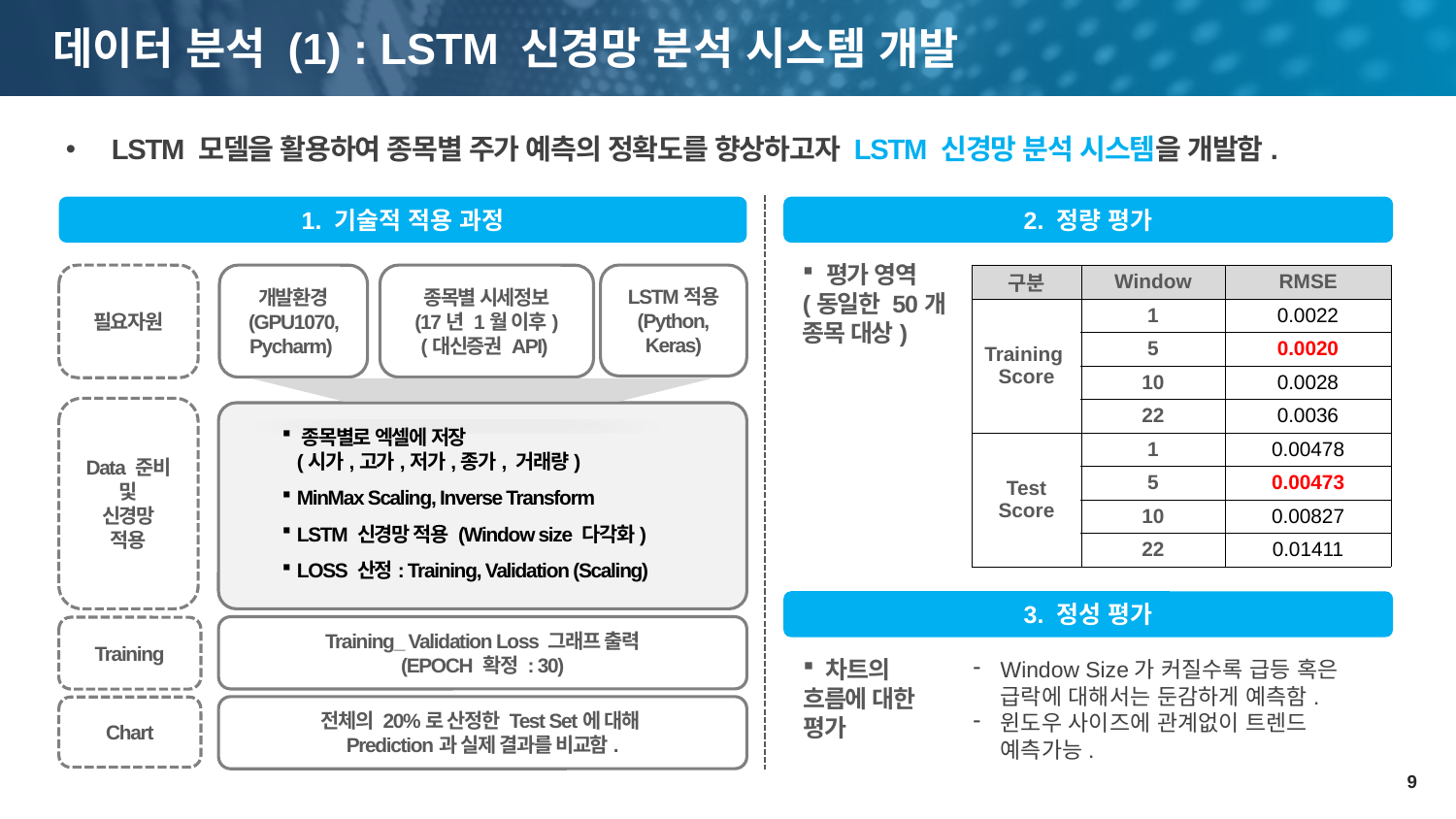

# 데이터 분석 (1) : LSTM 신경망 분석 시스템 개발
LSTM 모델을 활용하여 종목별 주가 예측의 정확도를 향상하고자 LSTM 신경망 분석 시스템을 개발함.
1. 기술적 적용 과정
2. 정량 평가
 평가 영역 (동일한 50개 종목 대상)
종목별 시세정보
(17년 1월 이후)
(대신증권 API)
LSTM적용
(Python,
Keras)
필요자원
개발환경
(GPU1070, Pycharm)
| 구분 | Window | RMSE |
| --- | --- | --- |
| Training Score | 1 | 0.0022 |
|  | 5 | 0.0020 |
|  | 10 | 0.0028 |
|  | 22 | 0.0036 |
| Test Score | 1 | 0.00478 |
|  | 5 | 0.00473 |
|  | 10 | 0.00827 |
|  | 22 | 0.01411 |

Data 준비
및
신경망
적용

 종목별로 엑셀에 저장
  (시가,고가,저가,종가, 거래량)
 MinMax Scaling, Inverse Transform
 LSTM 신경망 적용 (Window size 다각화)
 LOSS 산정: Training, Validation (Scaling)
3. 정성 평가
Training_ Validation Loss 그래프 출력
(EPOCH 확정 : 30)
Training
 차트의 흐름에 대한 평가
Window Size가 커질수록 급등 혹은 급락에 대해서는 둔감하게 예측함.
윈도우 사이즈에 관계없이 트렌드 예측가능.
전체의 20%로 산정한 Test Set에 대해
Prediction과 실제 결과를 비교함.
Chart
9